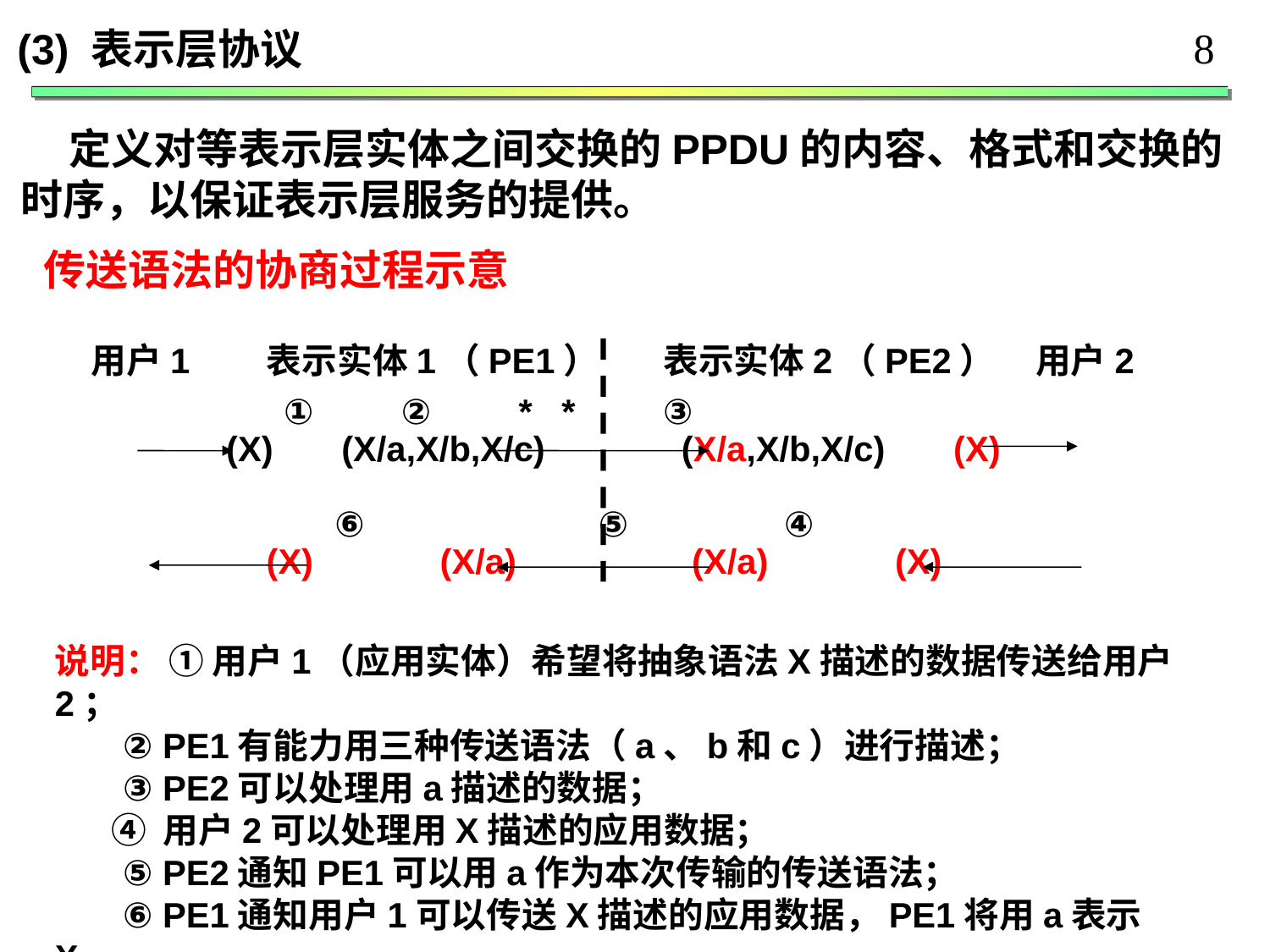

8
(3) 表示层协议

    定义对等表示层实体之间交换的PPDU的内容、格式和交换的时序，以保证表示层服务的提供。
传送语法的协商过程示意
 用户1       表示实体1（PE1）        表示实体2（PE2）     用户2
      ①         ②         *   *         ③
(X)       (X/a,X/b,X/c)              (X/a,X/b,X/c)       (X)

       ⑥                        ⑤                ④
(X)             (X/a)                  (X/a)             (X)

说明： ① 用户1（应用实体）希望将抽象语法X描述的数据传送给用户2；
       ② PE1有能力用三种传送语法（a、b和c）进行描述；
       ③ PE2可以处理用a描述的数据；
       ④ 用户2可以处理用X描述的应用数据；
       ⑤ PE2通知PE1可以用a作为本次传输的传送语法；
       ⑥ PE1通知用户1可以传送X描述的应用数据，PE1将用a表示X。